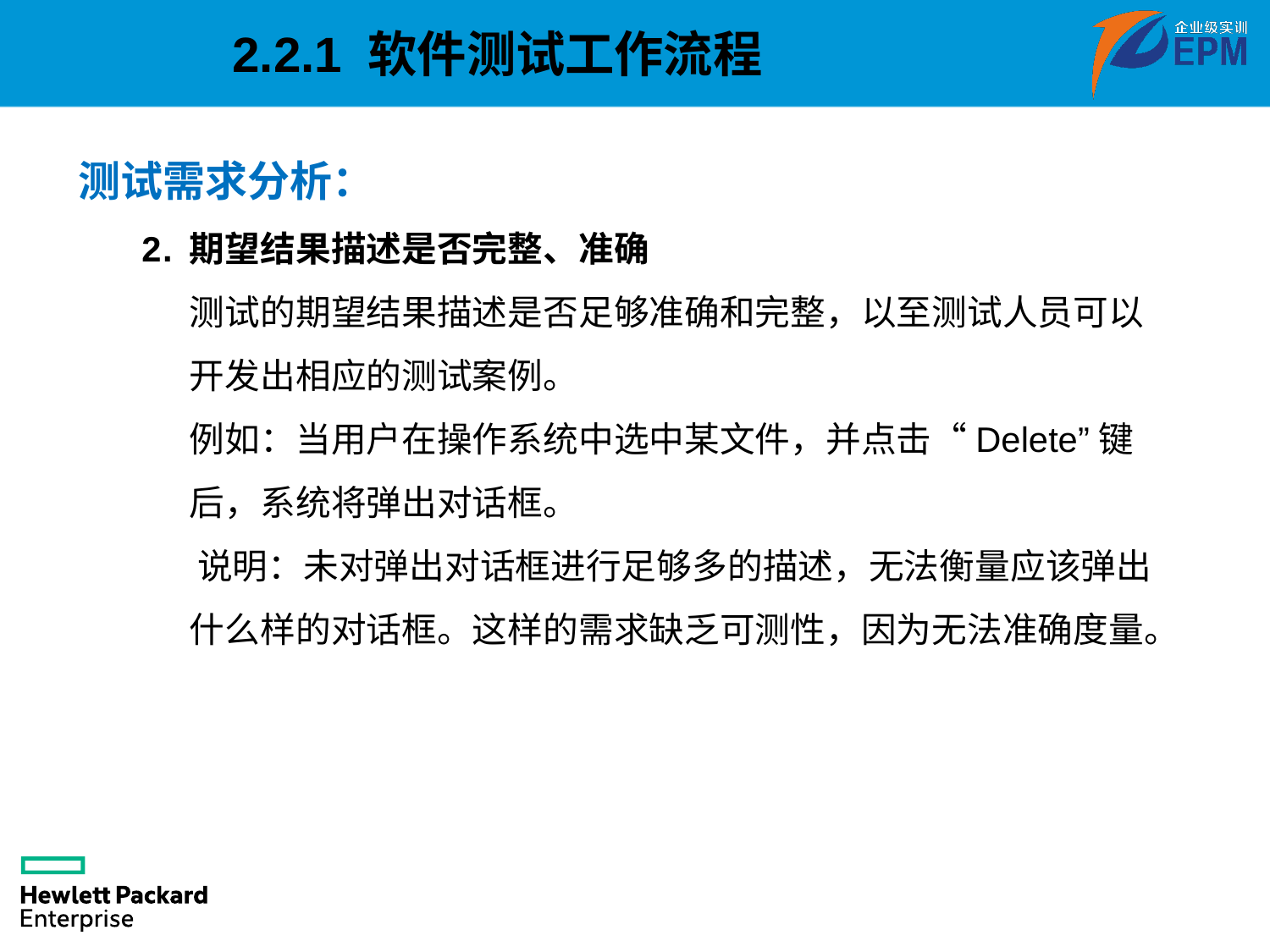

2.2.1 软件测试工作流程
测试需求分析：
期望结果描述是否完整、准确
	测试的期望结果描述是否足够准确和完整，以至测试人员可以开发出相应的测试案例。
	例如：当用户在操作系统中选中某文件，并点击“Delete”键后，系统将弹出对话框。
      说明：未对弹出对话框进行足够多的描述，无法衡量应该弹出什么样的对话框。这样的需求缺乏可测性，因为无法准确度量。